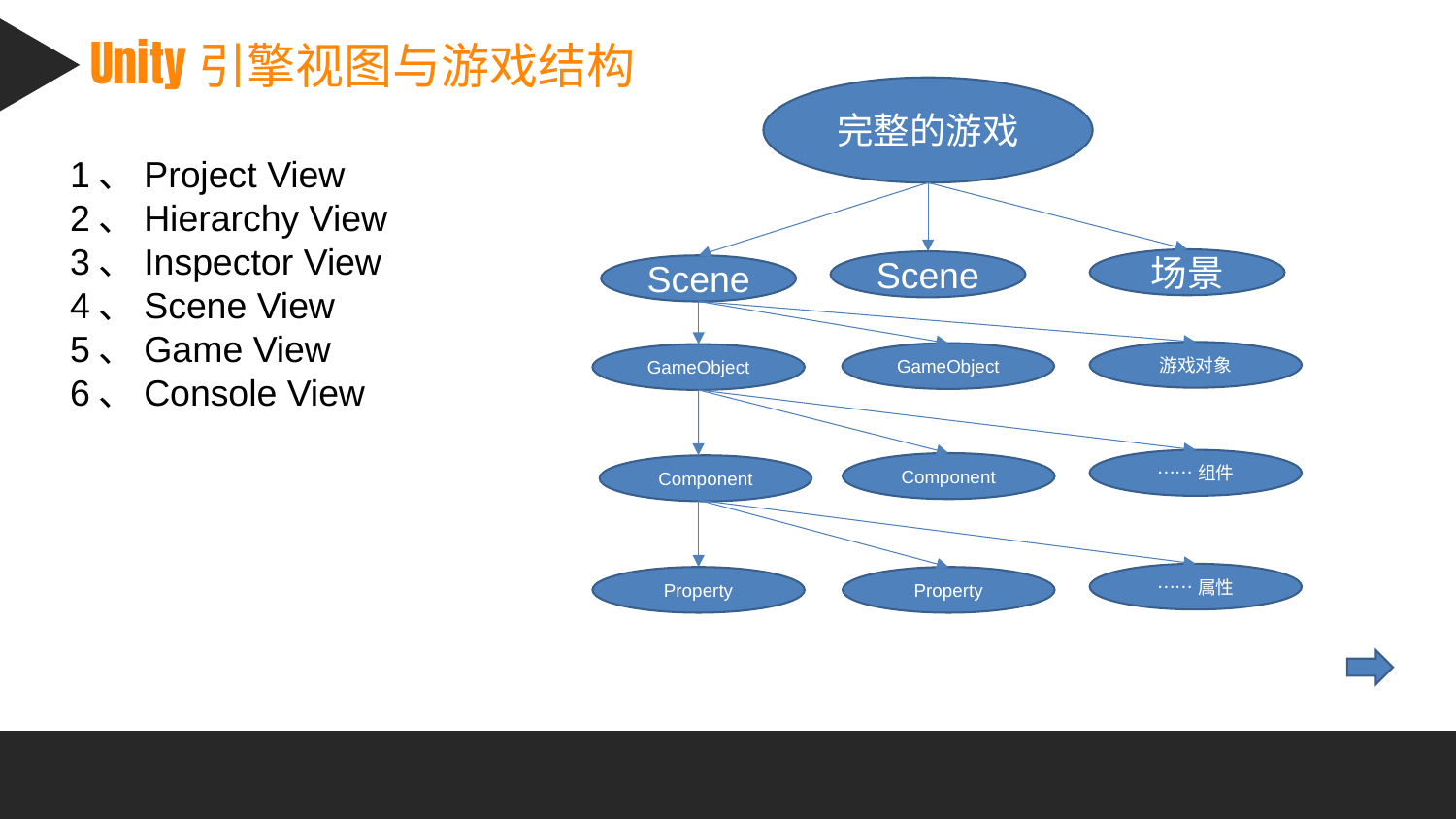

Unity引擎视图与游戏结构
完整的游戏
1、Project View
2、Hierarchy View
3、Inspector View
4、Scene View
5、Game View
6、Console View
场景
Scene
Scene
游戏对象
GameObject
GameObject
……组件
Component
Component
……属性
Property
Property